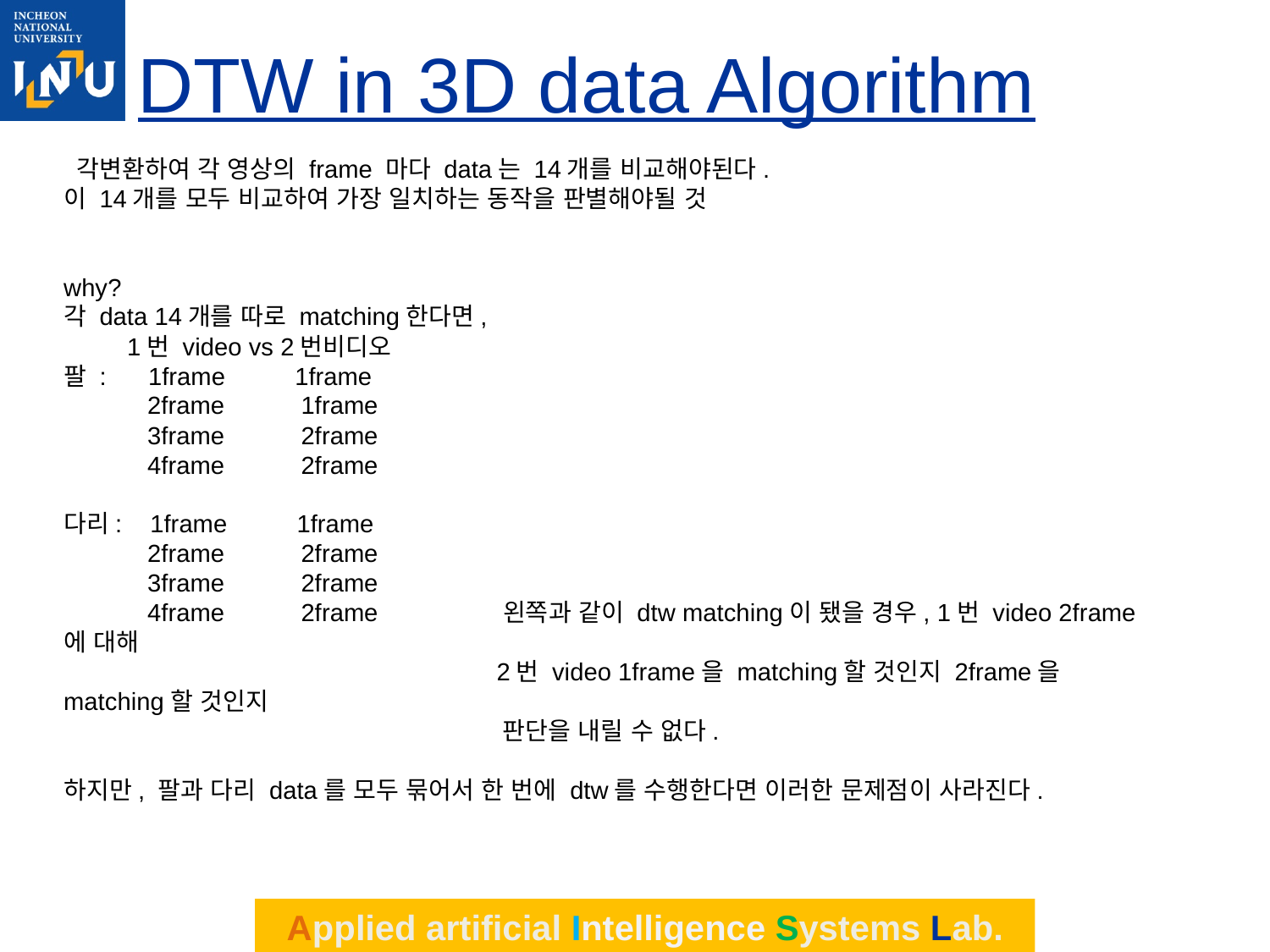

# DTW in 3D data Algorithm
 각변환하여 각 영상의 frame 마다 data는 14개를 비교해야된다.
이 14개를 모두 비교하여 가장 일치하는 동작을 판별해야될 것

why?
각 data 14개를 따로 matching한다면,
1번 video vs 2번비디오
팔 :      1frame          1frame
            2frame           1frame
            3frame           2frame
            4frame           2frame

다리:    1frame          1frame
            2frame           2frame
            3frame           2frame
            4frame           2frame                 왼쪽과 같이 dtw matching이 됐을 경우, 1번 video 2frame에 대해
                                                              2번 video 1frame을 matching할 것인지 2frame을 matching할 것인지
                                                              판단을 내릴 수 없다.

하지만, 팔과 다리 data를 모두 묶어서 한 번에 dtw를 수행한다면 이러한 문제점이 사라진다.